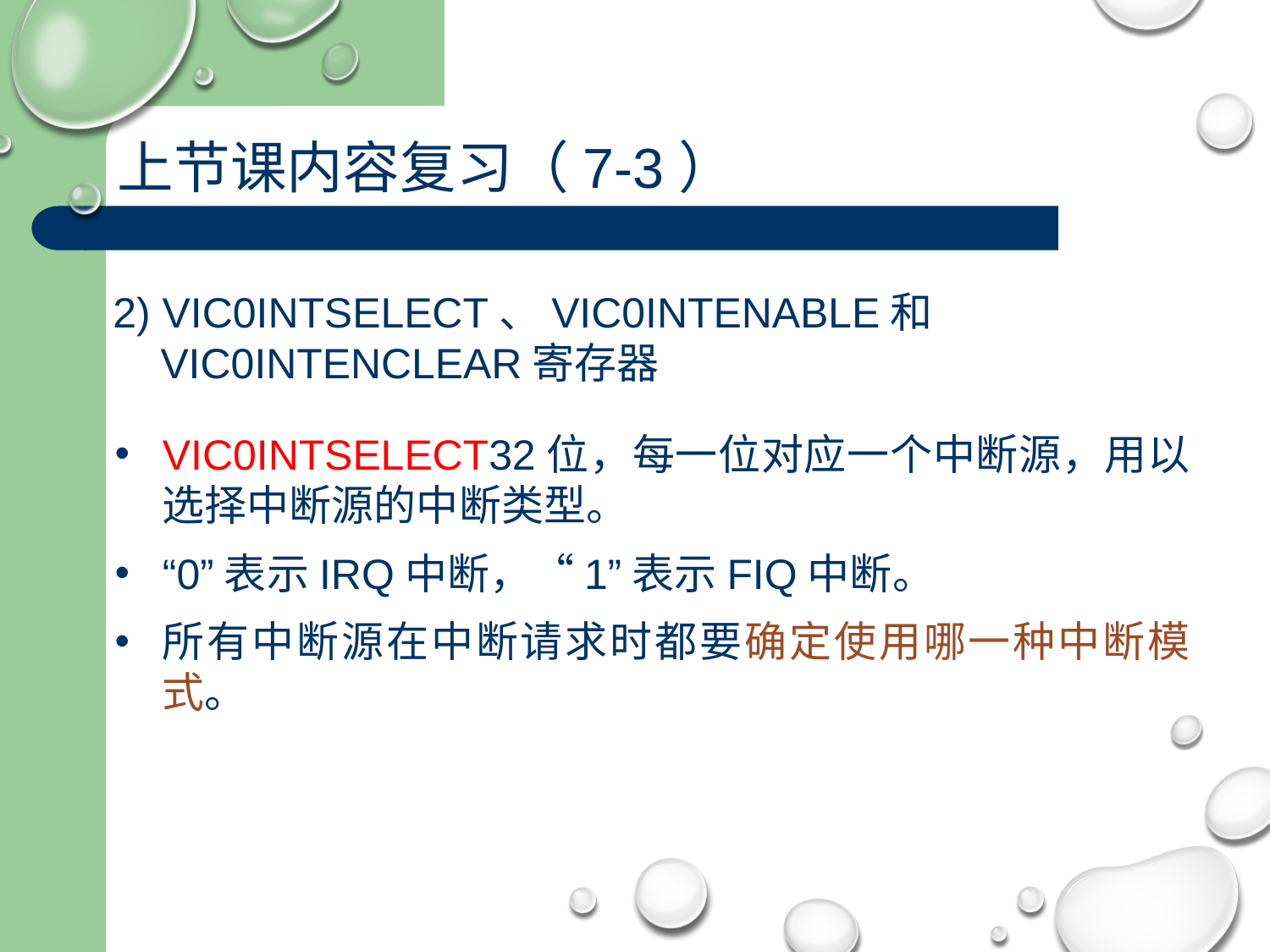

上节课内容复习（7-3）
2) VIC0INTSELECT、VIC0INTENABLE和VIC0INTENCLEAR寄存器
VIC0INTSELECT32位，每一位对应一个中断源，用以选择中断源的中断类型。
“0”表示IRQ中断，“1”表示FIQ中断。
所有中断源在中断请求时都要确定使用哪一种中断模式。